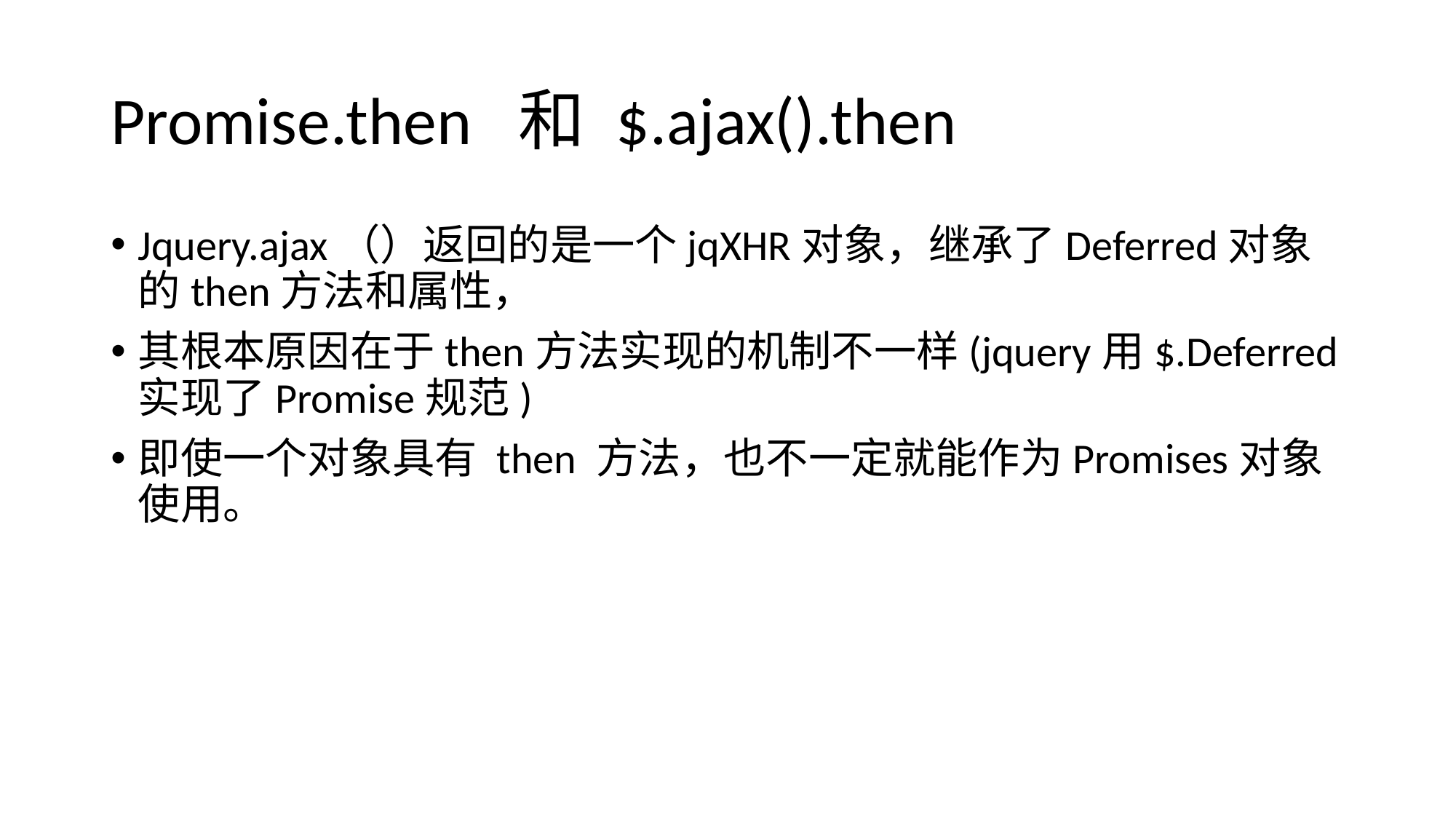

# Promise.then  和 $.ajax().then
Jquery.ajax（）返回的是一个jqXHR对象，继承了Deferred对象的then方法和属性，
其根本原因在于then方法实现的机制不一样(jquery用$.Deferred实现了Promise规范)
即使一个对象具有 then 方法，也不一定就能作为Promises对象使用。